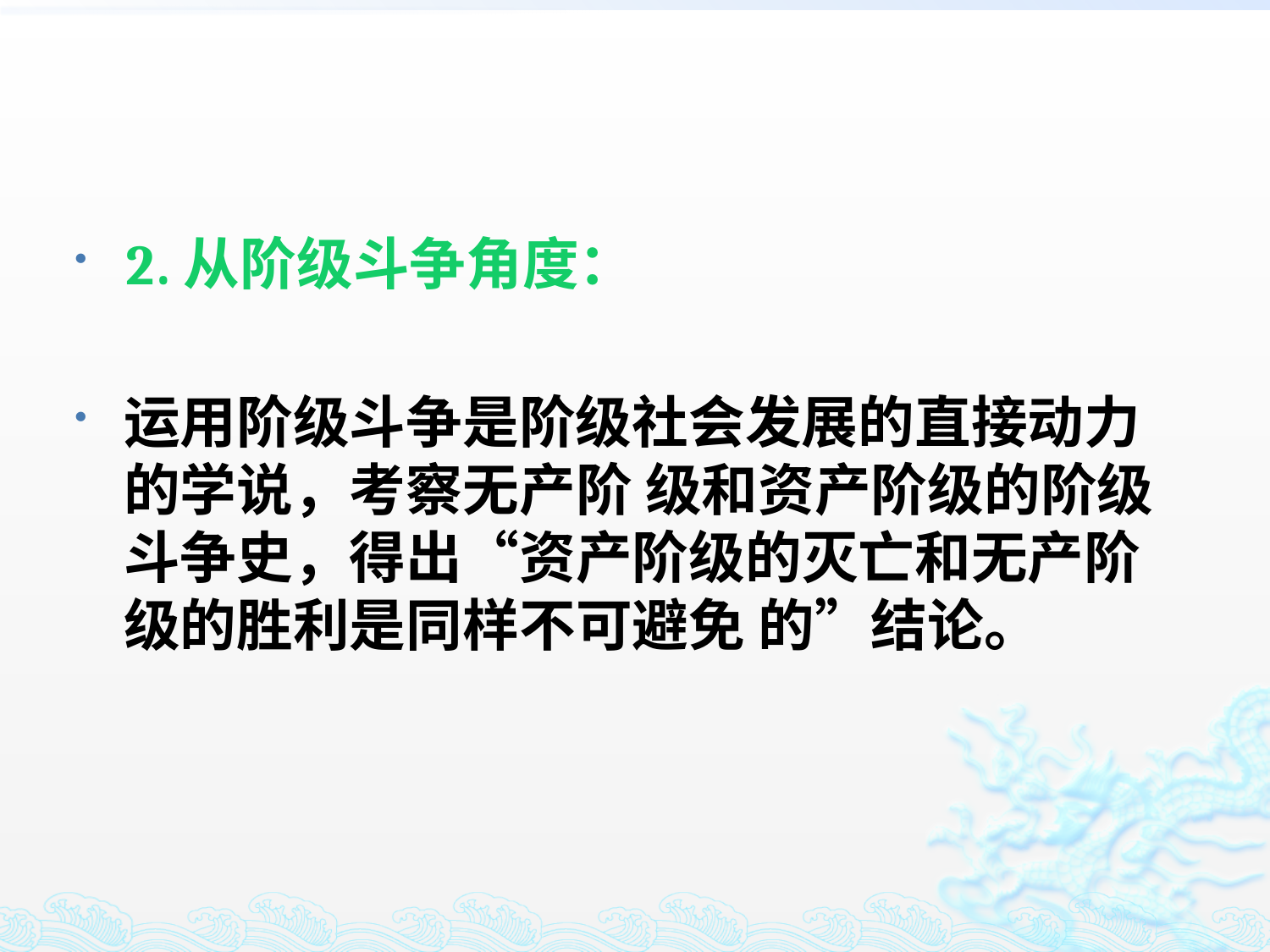

2.从阶级斗争角度：

运用阶级斗争是阶级社会发展的直接动力的学说，考察无产阶 级和资产阶级的阶级斗争史，得出“资产阶级的灭亡和无产阶级的胜利是同样不可避免 的”结论。